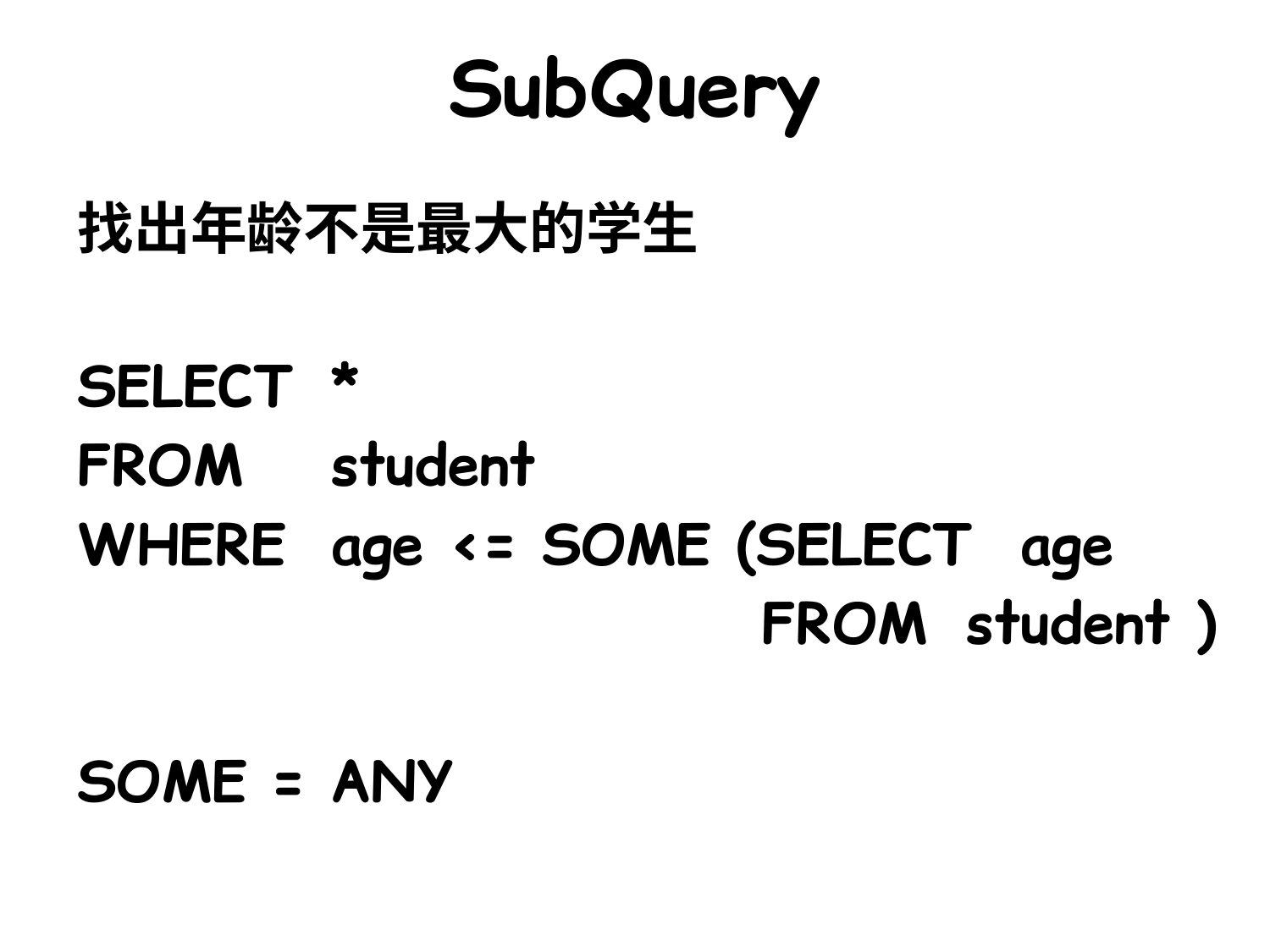

# SubQuery
找出年龄不是最大的学生

SELECT	*
FROM	student
WHERE	age <= SOME (SELECT  age
					  FROM	student )

SOME = ANY